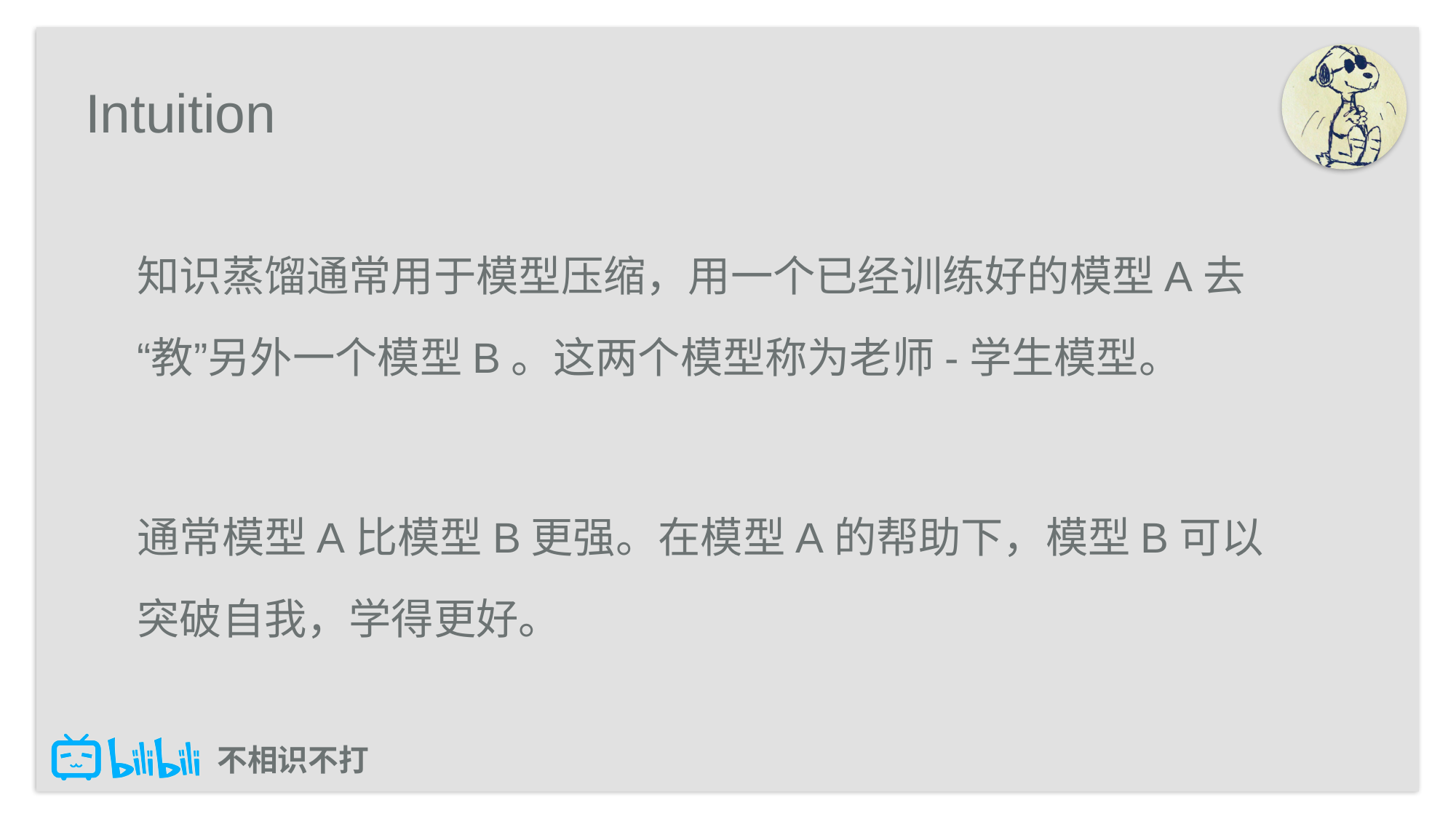

# Intuition
知识蒸馏通常用于模型压缩，用一个已经训练好的模型A去“教”另外一个模型B。这两个模型称为老师-学生模型。

通常模型A比模型B更强。在模型A的帮助下，模型B可以突破自我，学得更好。